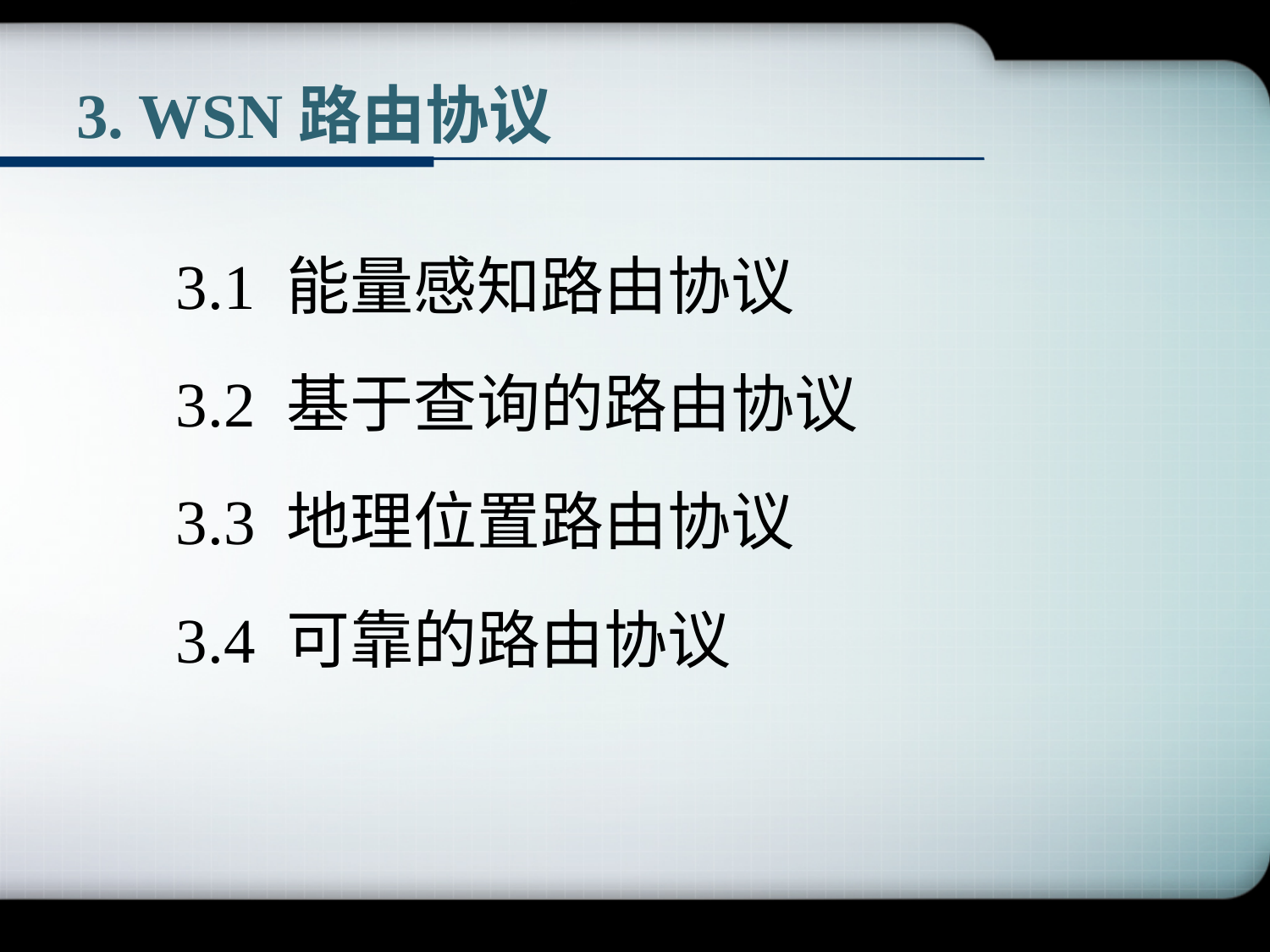

# 3. WSN路由协议
3.1 能量感知路由协议
3.2 基于查询的路由协议
3.3 地理位置路由协议
3.4 可靠的路由协议